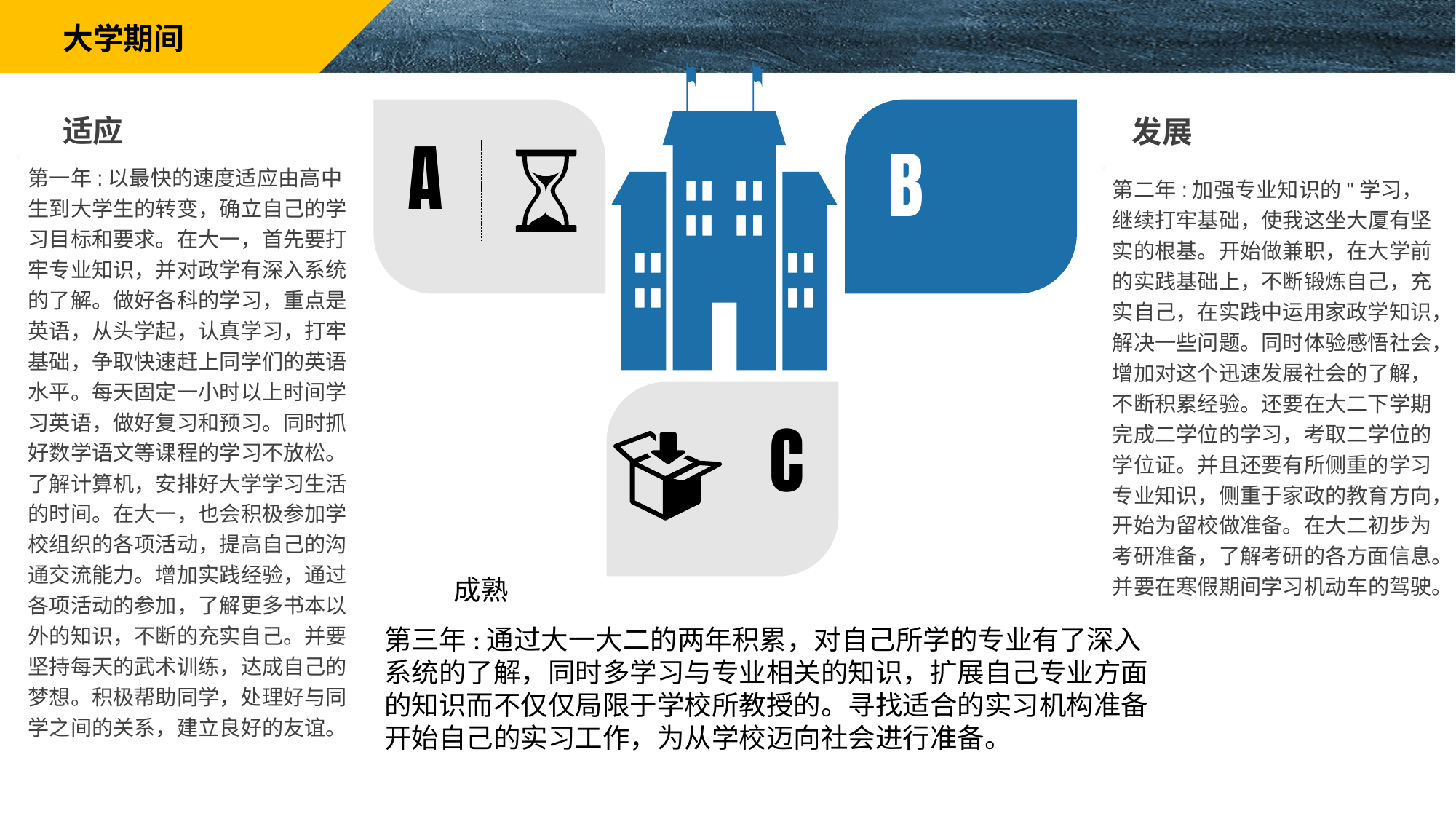

大学期间

适应

A

B

发展
第一年:以最快的速度适应由高中生到大学生的转变，确立自己的学习目标和要求。在大一，首先要打牢专业知识，并对政学有深入系统的了解。做好各科的学习，重点是英语，从头学起，认真学习，打牢基础，争取快速赶上同学们的英语水平。每天固定一小时以上时间学习英语，做好复习和预习。同时抓好数学语文等课程的学习不放松。了解计算机，安排好大学学习生活的时间。在大一，也会积极参加学校组织的各项活动，提高自己的沟通交流能力。增加实践经验，通过各项活动的参加，了解更多书本以外的知识，不断的充实自己。并要坚持每天的武术训练，达成自己的梦想。积极帮助同学，处理好与同学之间的关系，建立良好的友谊。
第二年:加强专业知识的"学习，继续打牢基础，使我这坐大厦有坚实的根基。开始做兼职，在大学前的实践基础上，不断锻炼自己，充实自己，在实践中运用家政学知识，解决一些问题。同时体验感悟社会，增加对这个迅速发展社会的了解，不断积累经验。还要在大二下学期完成二学位的学习，考取二学位的学位证。并且还要有所侧重的学习专业知识，侧重于家政的教育方向，开始为留校做准备。在大二初步为考研准备，了解考研的各方面信息。并要在寒假期间学习机动车的驾驶。

C

D
成熟

第三年:通过大一大二的两年积累，对自己所学的专业有了深入系统的了解，同时多学习与专业相关的知识，扩展自己专业方面的知识而不仅仅局限于学校所教授的。寻找适合的实习机构准备开始自己的实习工作，为从学校迈向社会进行准备。